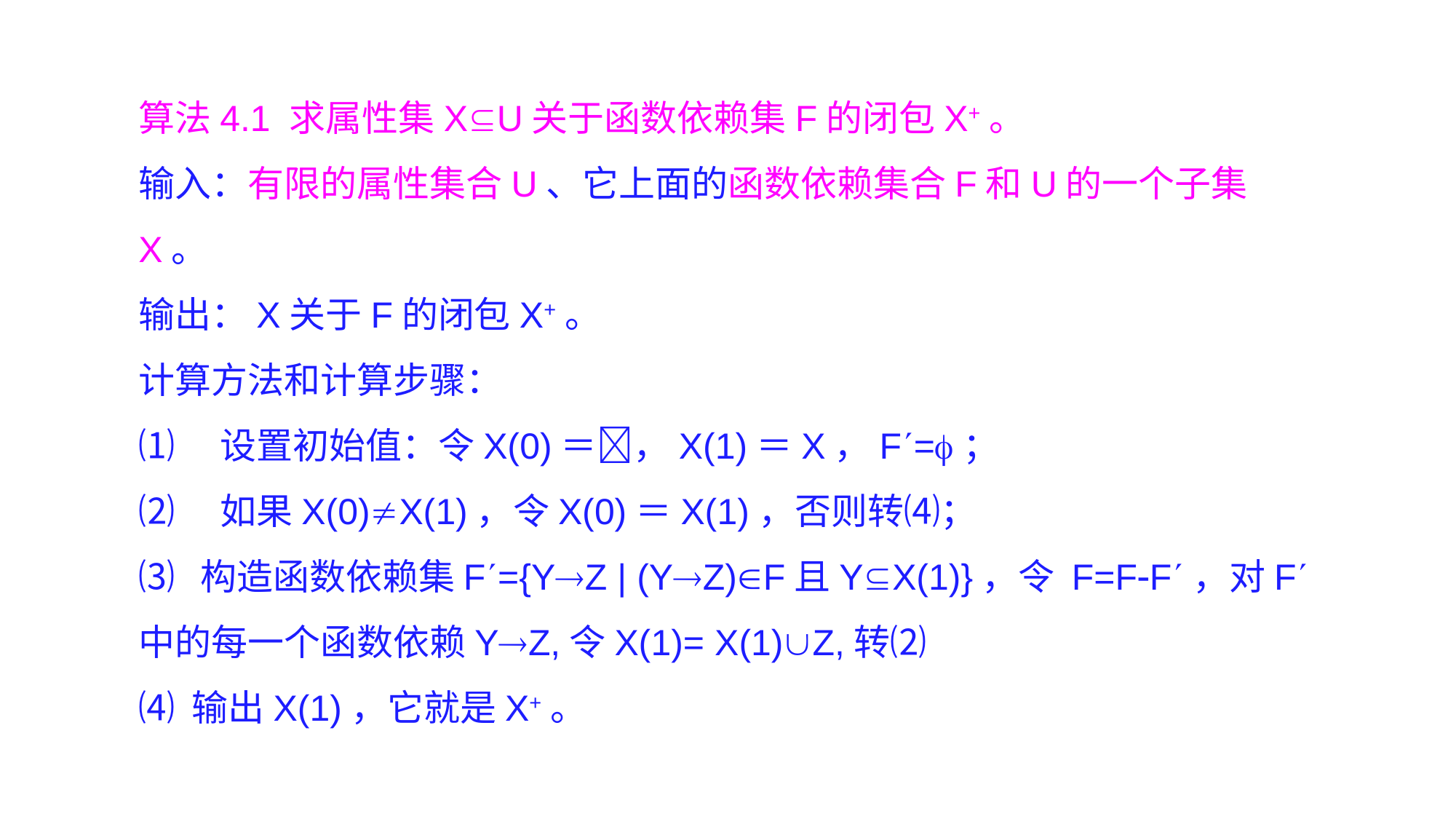

算法4.1 求属性集X⊆U关于函数依赖集F的闭包X+。
输入：有限的属性集合U、它上面的函数依赖集合F和U的一个子集X。
输出：X关于F的闭包X+。
计算方法和计算步骤：
⑴　设置初始值：令X(0)＝φ，X(1)＝X，F′=φ；
⑵　如果X(0)≠X(1)，令X(0)＝X(1)，否则转⑷；
⑶  构造函数依赖集F′={Y→Z | (Y→Z)∈F且Y⊆X(1)}，令 F=F−F′，对F′中的每一个函数依赖Y→Z,令X(1)= X(1)∪Z,转⑵
⑷ 输出X(1)，它就是X+。